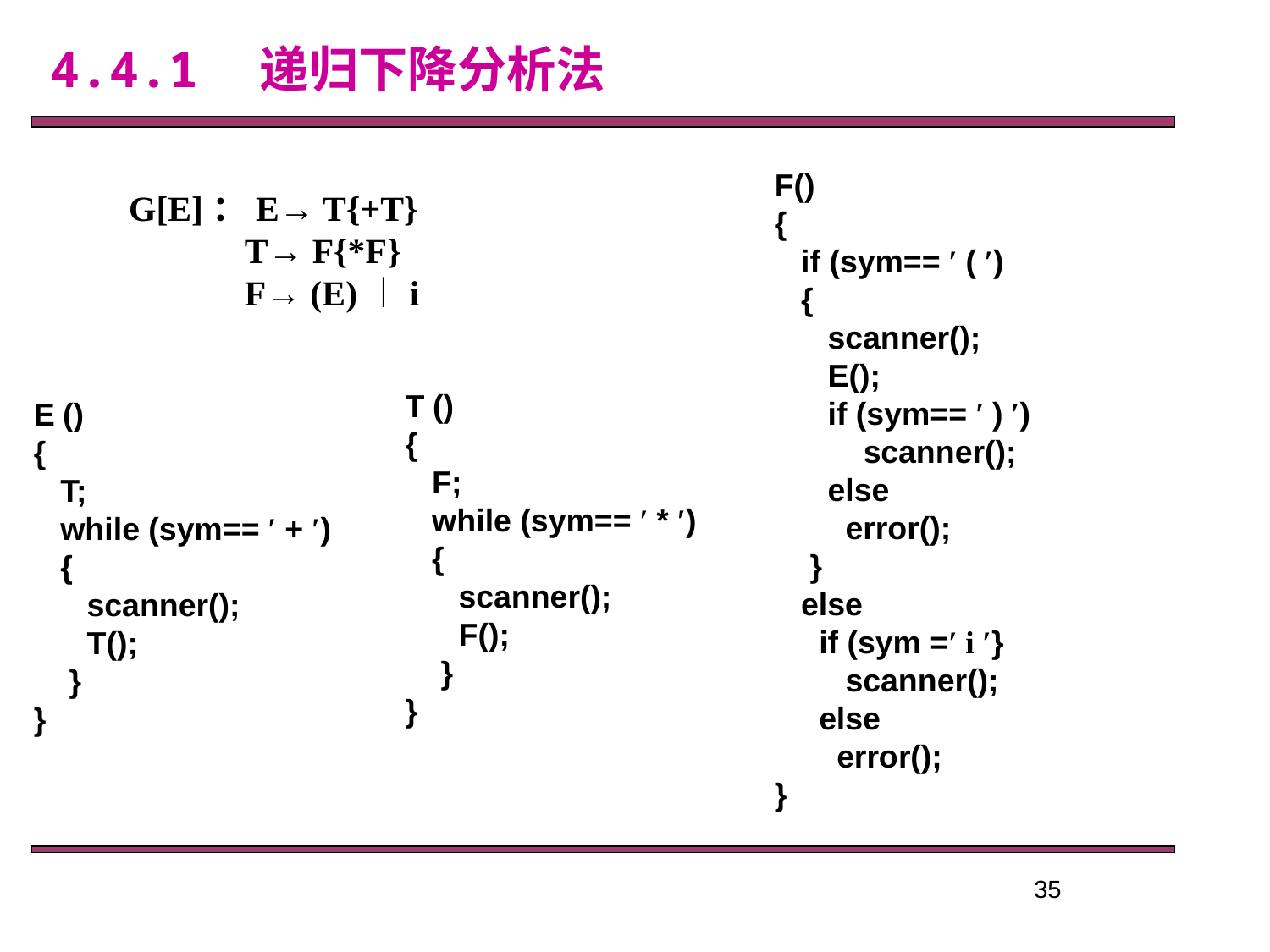

4.4.1　递归下降分析法
F()
{
   if (sym== ′ ( ′)
   {
      scanner();
      E();
      if (sym== ′ ) ′)
          scanner();
      else
        error();
    }
   else
     if (sym =′ i ′}
        scanner();
     else
       error();
}
G[E]：E→ T{+T}
             T→ F{*F}
             F→ (E)︱i
T ()
{
   F;
   while (sym== ′ * ′)
   {
      scanner();
      F();
    }
}
E ()
{
   T;
   while (sym== ′ + ′)
   {
      scanner();
      T();
    }
}
35